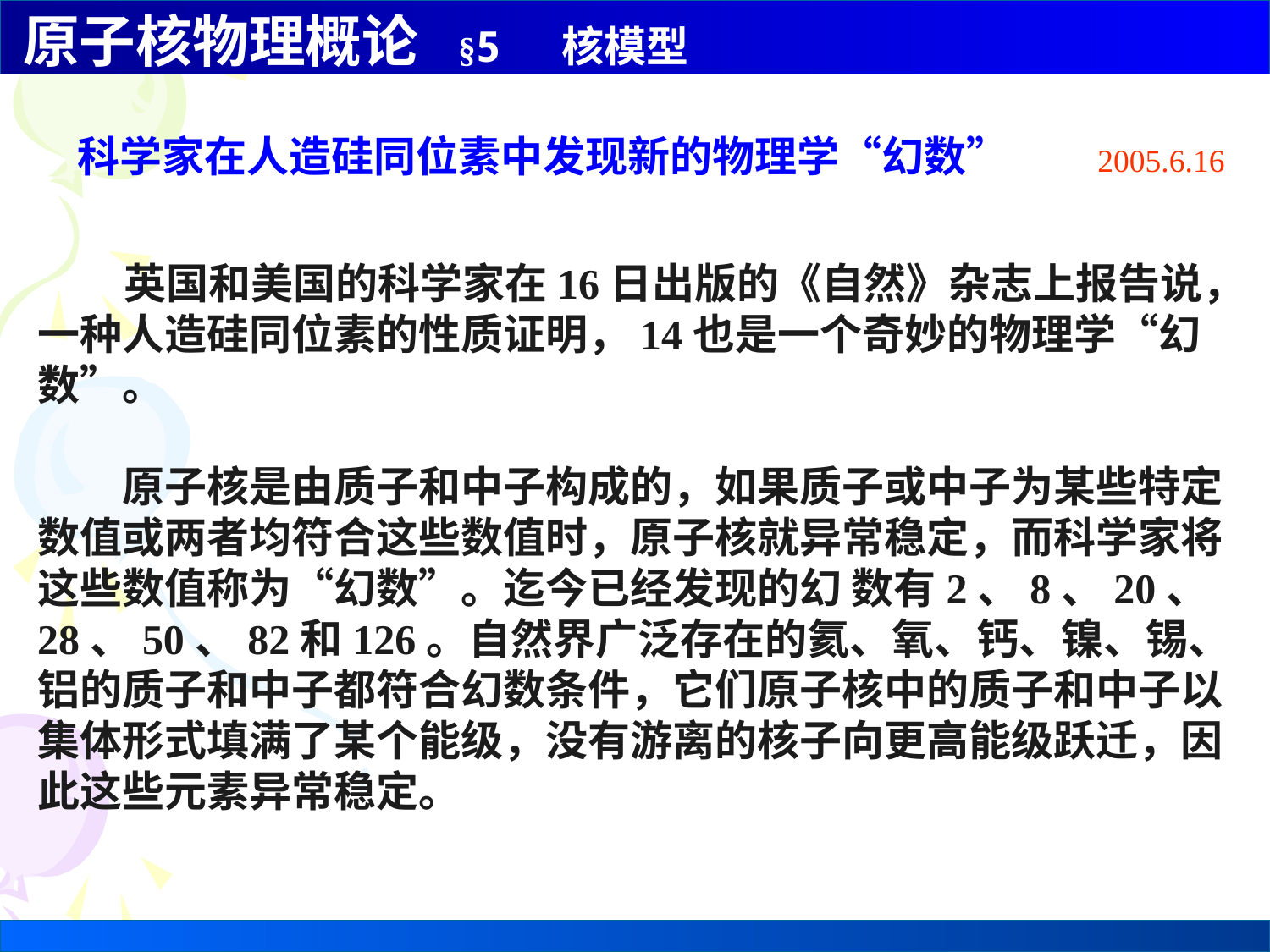

科学家在人造硅同位素中发现新的物理学“幻数”       2005.6.16
        英国和美国的科学家在16日出版的《自然》杂志上报告说，一种人造硅同位素的性质证明，14也是一个奇妙的物理学“幻数”。
　　原子核是由质子和中子构成的，如果质子或中子为某些特定数值或两者均符合这些数值时，原子核就异常稳定，而科学家将这些数值称为“幻数”。迄今已经发现的幻 数有2、8、20、28、50、82和126。自然界广泛存在的氦、氧、钙、镍、锡、铝的质子和中子都符合幻数条件，它们原子核中的质子和中子以集体形式填满了某个能级，没有游离的核子向更高能级跃迁，因此这些元素异常稳定。